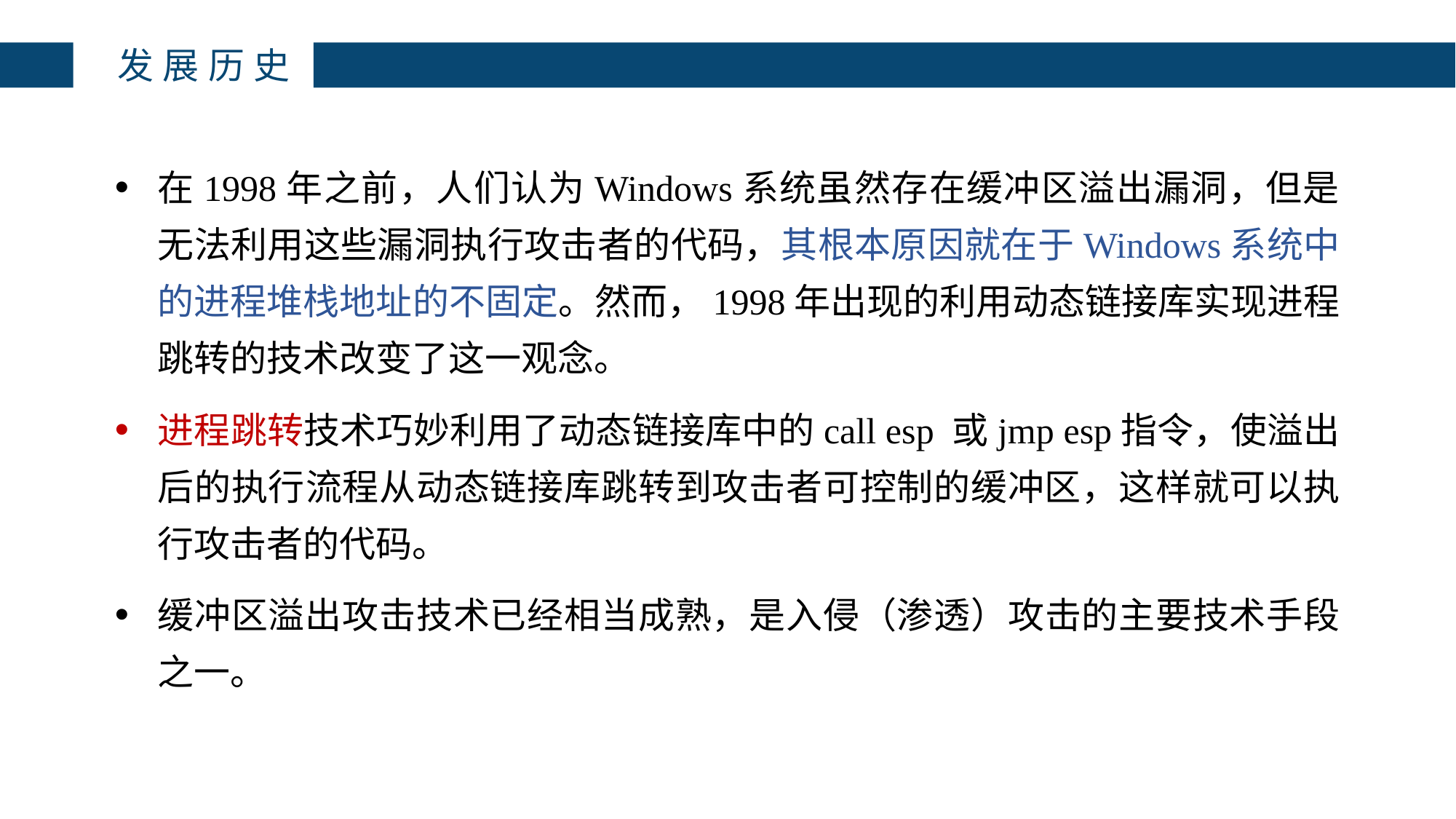

发展历史

在1998年之前，人们认为Windows系统虽然存在缓冲区溢出漏洞，但是无法利用这些漏洞执行攻击者的代码，其根本原因就在于Windows系统中的进程堆栈地址的不固定。然而，1998年出现的利用动态链接库实现进程跳转的技术改变了这一观念。
进程跳转技术巧妙利用了动态链接库中的call esp 或jmp esp指令，使溢出后的执行流程从动态链接库跳转到攻击者可控制的缓冲区，这样就可以执行攻击者的代码。
缓冲区溢出攻击技术已经相当成熟，是入侵（渗透）攻击的主要技术手段之一。